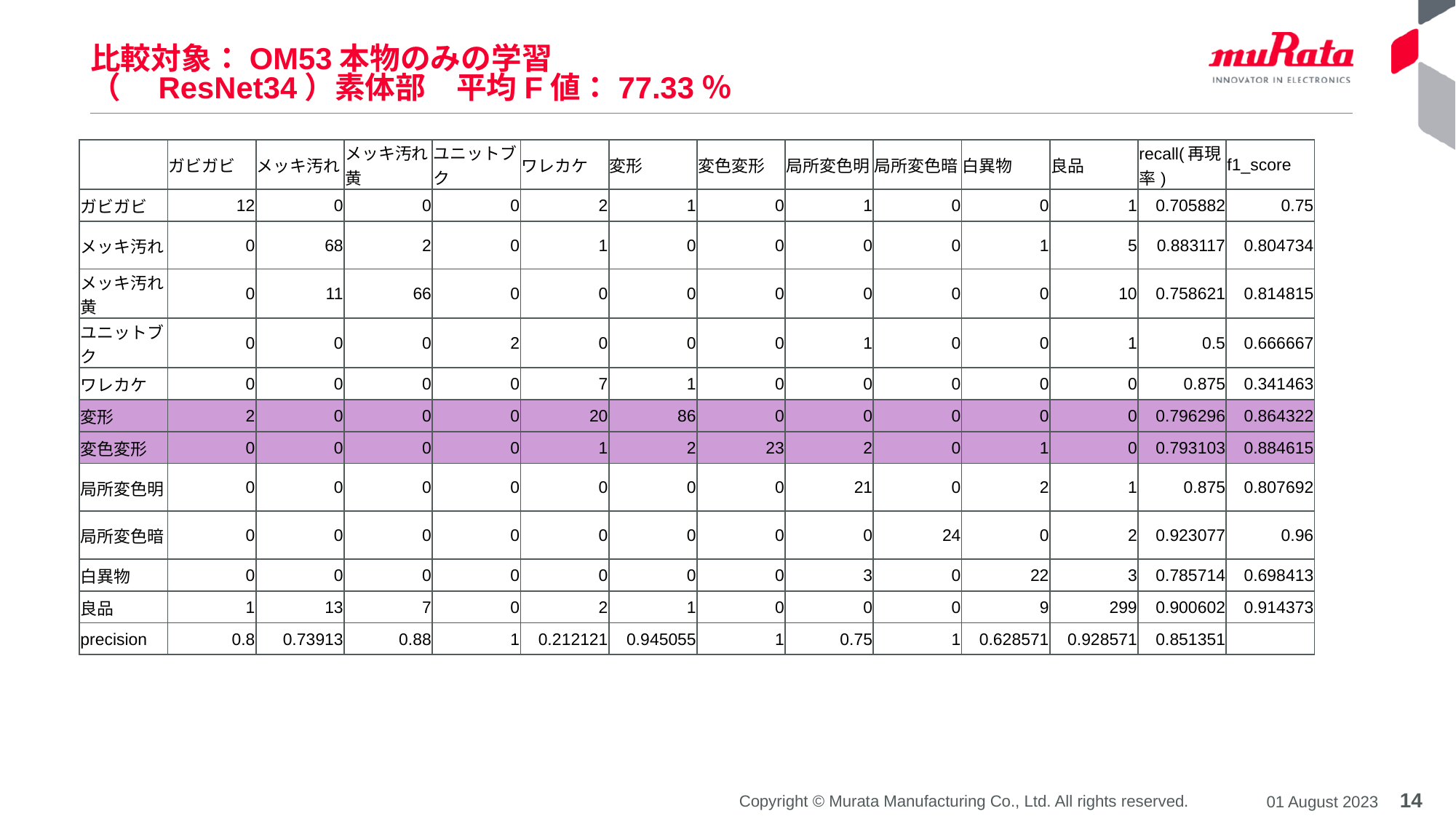

# 比較対象：OM53本物のみの学習 （　ResNet34）素体部　平均F値：77.33％
|  | ガビガビ | メッキ汚れ | メッキ汚れ黄 | ユニットブク | ワレカケ | 変形 | 変色変形 | 局所変色明 | 局所変色暗 | 白異物 | 良品 | recall(再現率) | f1\_score |
| --- | --- | --- | --- | --- | --- | --- | --- | --- | --- | --- | --- | --- | --- |
| ガビガビ | 12 | 0 | 0 | 0 | 2 | 1 | 0 | 1 | 0 | 0 | 1 | 0.705882 | 0.75 |
| メッキ汚れ | 0 | 68 | 2 | 0 | 1 | 0 | 0 | 0 | 0 | 1 | 5 | 0.883117 | 0.804734 |
| メッキ汚れ黄 | 0 | 11 | 66 | 0 | 0 | 0 | 0 | 0 | 0 | 0 | 10 | 0.758621 | 0.814815 |
| ユニットブク | 0 | 0 | 0 | 2 | 0 | 0 | 0 | 1 | 0 | 0 | 1 | 0.5 | 0.666667 |
| ワレカケ | 0 | 0 | 0 | 0 | 7 | 1 | 0 | 0 | 0 | 0 | 0 | 0.875 | 0.341463 |
| 変形 | 2 | 0 | 0 | 0 | 20 | 86 | 0 | 0 | 0 | 0 | 0 | 0.796296 | 0.864322 |
| 変色変形 | 0 | 0 | 0 | 0 | 1 | 2 | 23 | 2 | 0 | 1 | 0 | 0.793103 | 0.884615 |
| 局所変色明 | 0 | 0 | 0 | 0 | 0 | 0 | 0 | 21 | 0 | 2 | 1 | 0.875 | 0.807692 |
| 局所変色暗 | 0 | 0 | 0 | 0 | 0 | 0 | 0 | 0 | 24 | 0 | 2 | 0.923077 | 0.96 |
| 白異物 | 0 | 0 | 0 | 0 | 0 | 0 | 0 | 3 | 0 | 22 | 3 | 0.785714 | 0.698413 |
| 良品 | 1 | 13 | 7 | 0 | 2 | 1 | 0 | 0 | 0 | 9 | 299 | 0.900602 | 0.914373 |
| precision | 0.8 | 0.73913 | 0.88 | 1 | 0.212121 | 0.945055 | 1 | 0.75 | 1 | 0.628571 | 0.928571 | 0.851351 |  |